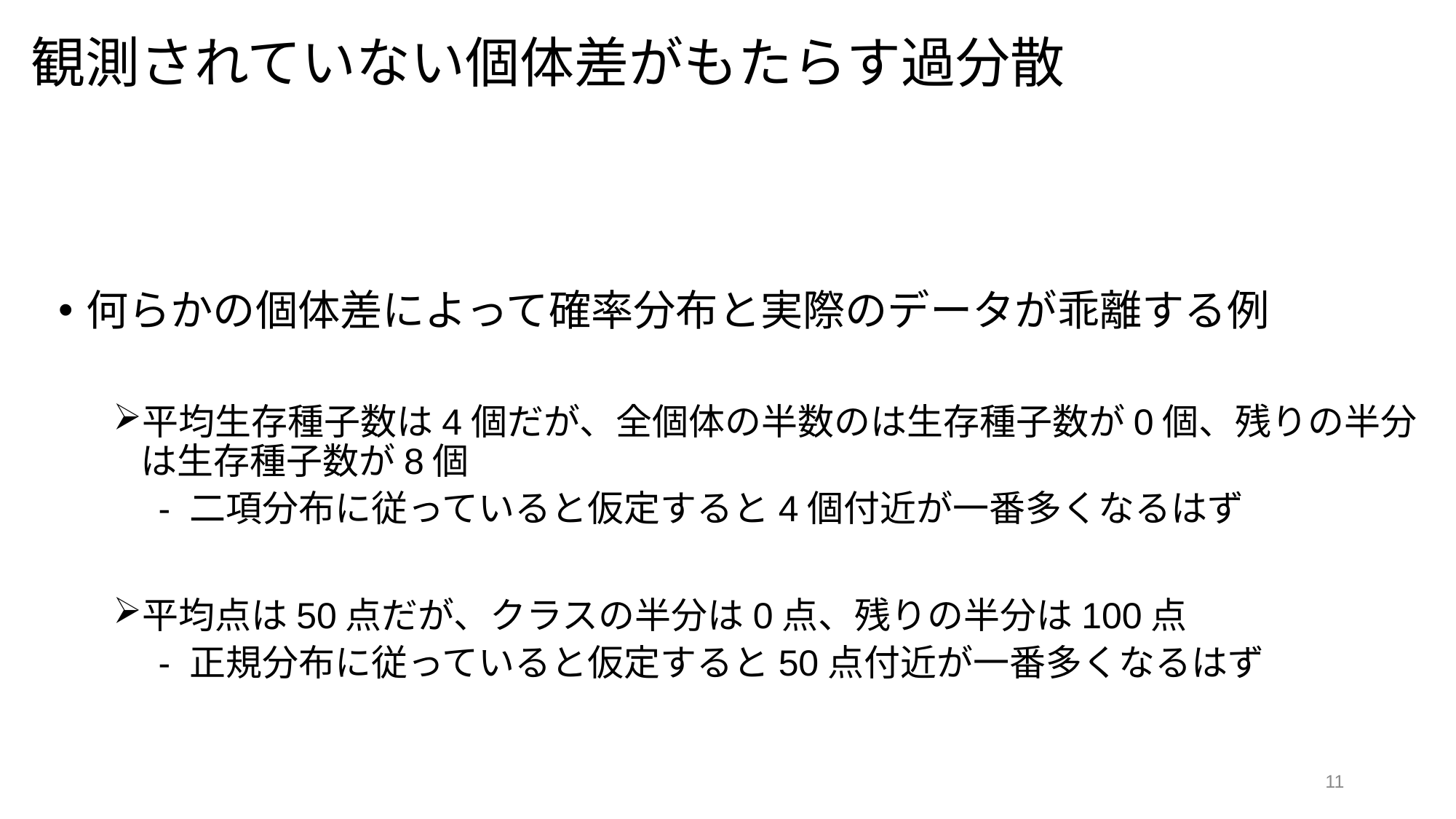

# 観測されていない個体差がもたらす過分散

何らかの個体差によって確率分布と実際のデータが乖離する例

平均生存種子数は4個だが、全個体の半数のは生存種子数が0個、残りの半分は生存種子数が8個
　- 二項分布に従っていると仮定すると4個付近が一番多くなるはず

平均点は50点だが、クラスの半分は0点、残りの半分は100点
　- 正規分布に従っていると仮定すると50点付近が一番多くなるはず

11